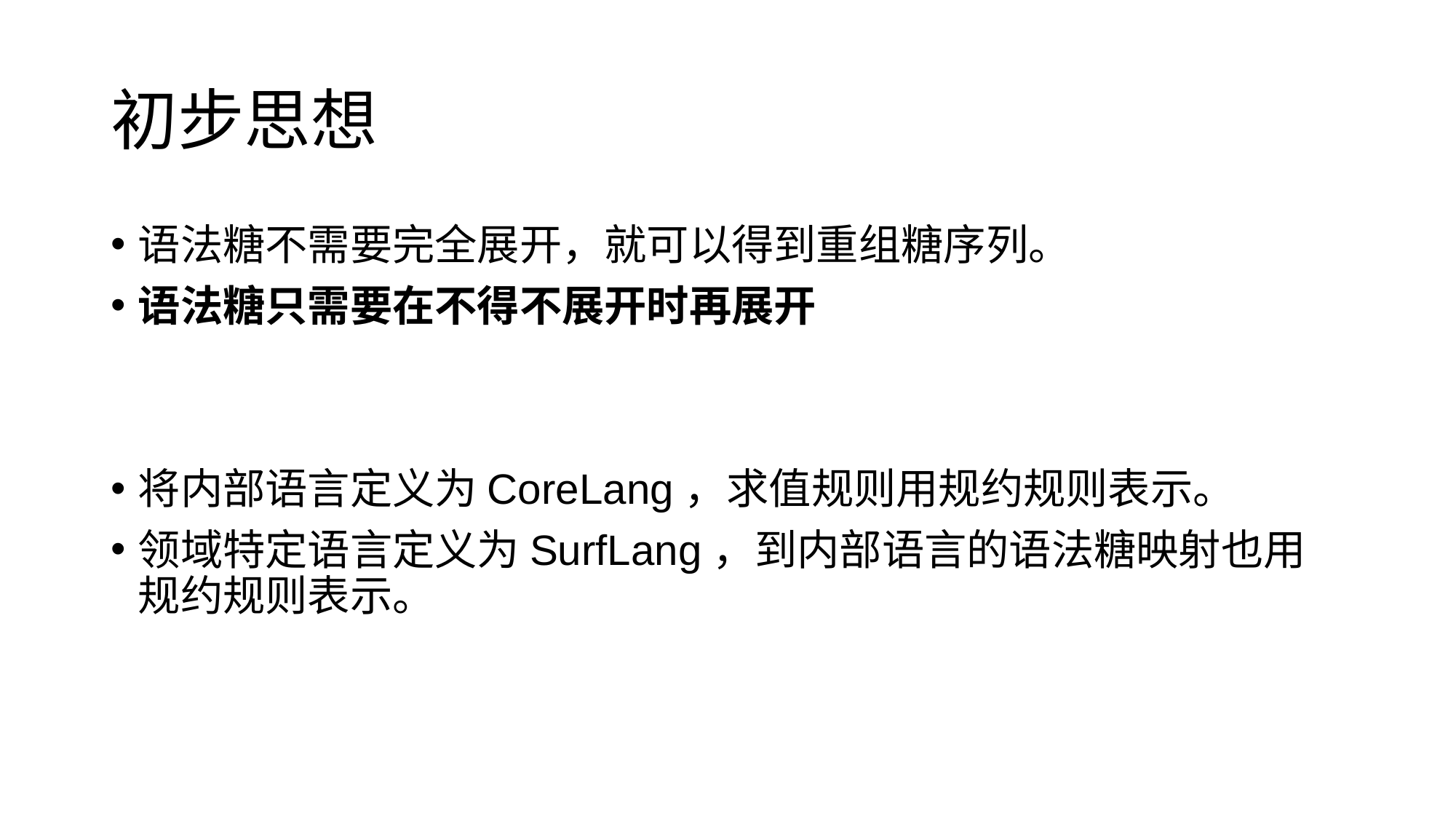

# 初步思想
语法糖不需要完全展开，就可以得到重组糖序列。
语法糖只需要在不得不展开时再展开

将内部语言定义为CoreLang，求值规则用规约规则表示。
领域特定语言定义为SurfLang，到内部语言的语法糖映射也用规约规则表示。